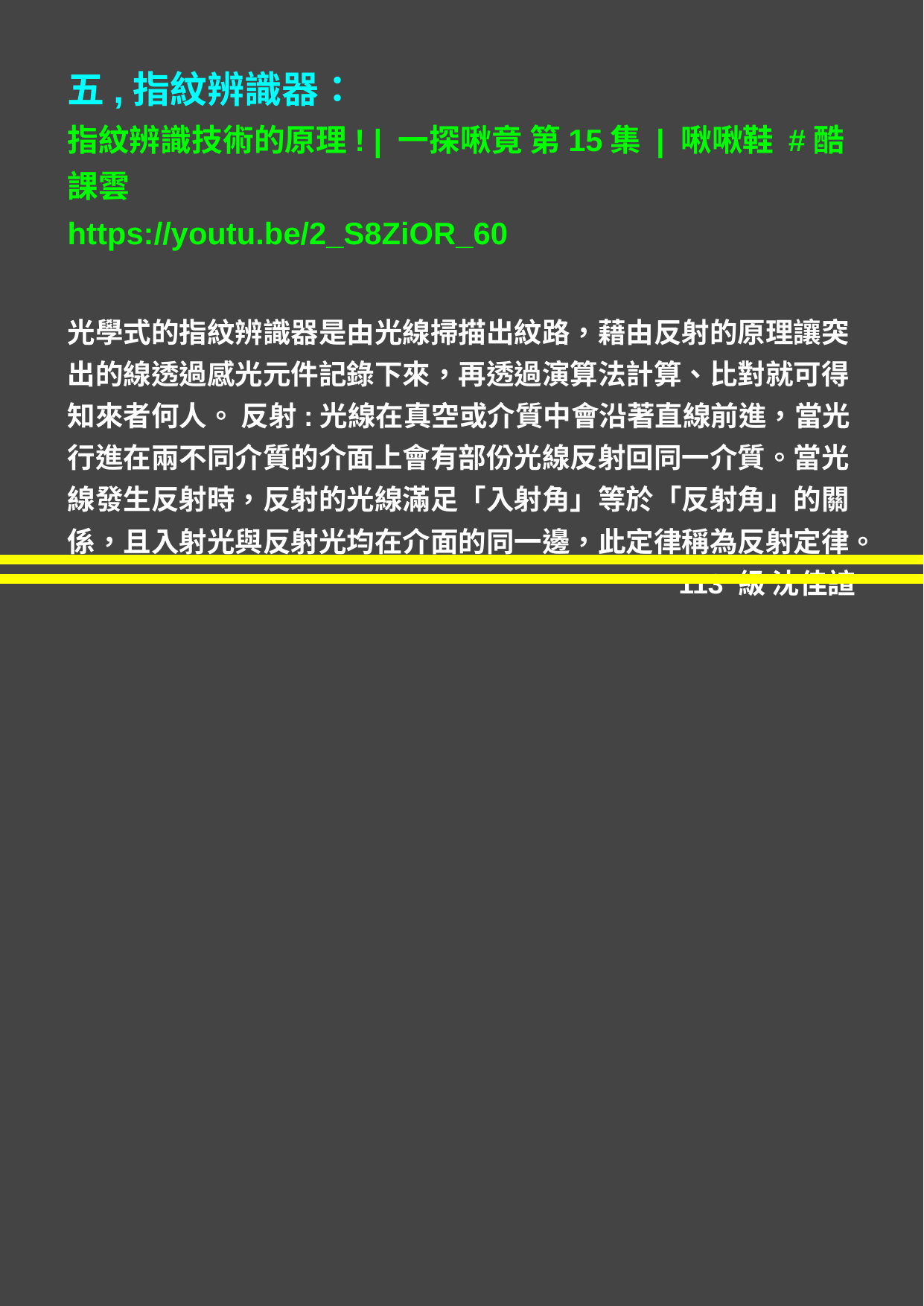

五,指紋辨識器：
指紋辨識技術的原理! | 一探啾竟 第15集 | 啾啾鞋 #酷課雲
https://youtu.be/2_S8ZiOR_60

光學式的指紋辨識器是由光線掃描出紋路，藉由反射的原理讓突出的線透過感光元件記錄下來，再透過演算法計算、比對就可得知來者何人。 反射:光線在真空或介質中會沿著直線前進，當光行進在兩不同介質的介面上會有部份光線反射回同一介質。當光線發生反射時，反射的光線滿足「入射角」等於「反射角」的關係，且入射光與反射光均在介面的同一邊，此定律稱為反射定律。
113 級 沈佳諠